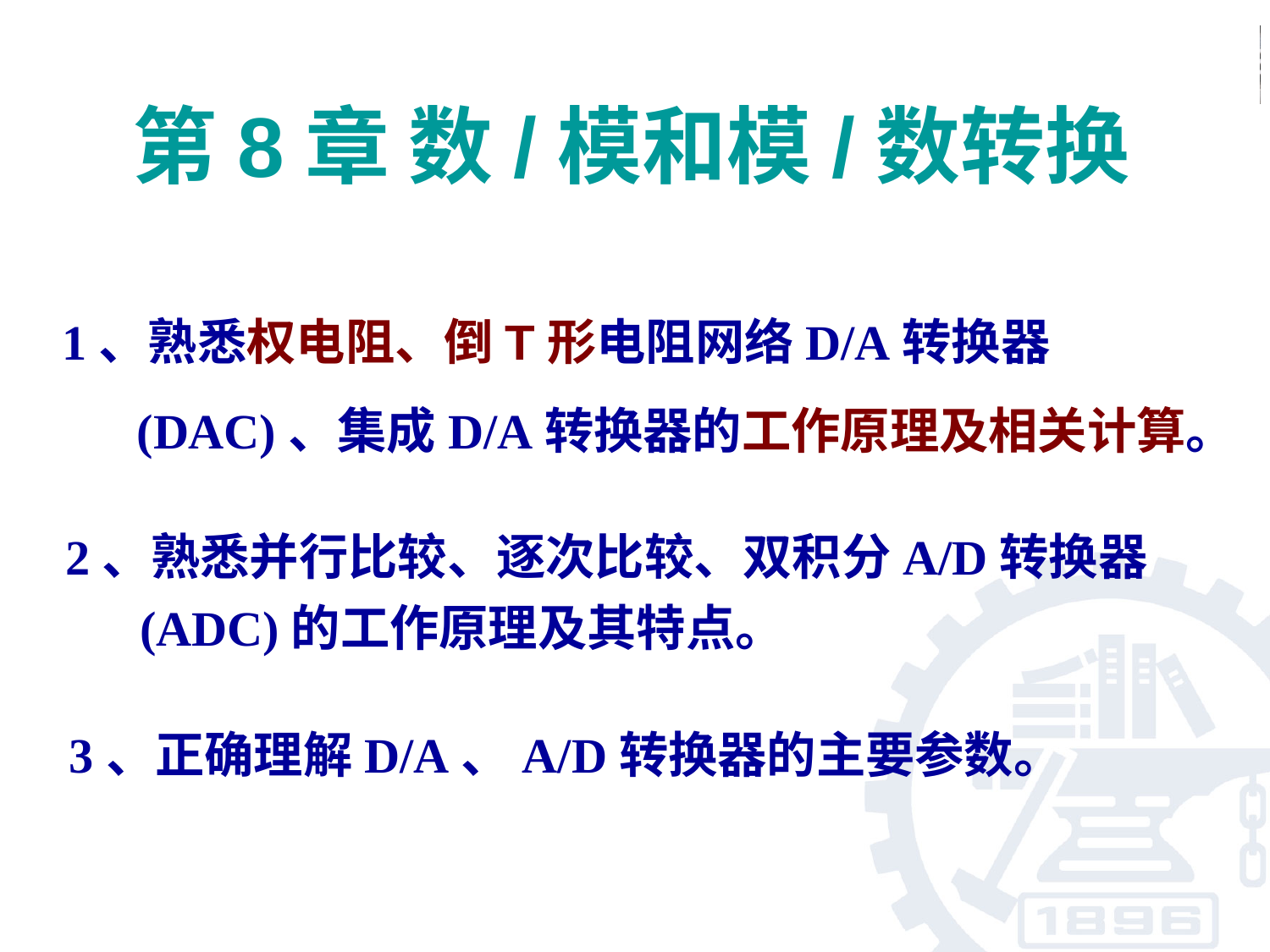

第8章 数/模和模/数转换
1、熟悉权电阻、倒T形电阻网络D/A转换器(DAC)、集成D/A转换器的工作原理及相关计算。
2、熟悉并行比较、逐次比较、双积分A/D转换器(ADC)的工作原理及其特点。
3、正确理解D/A、A/D转换器的主要参数。